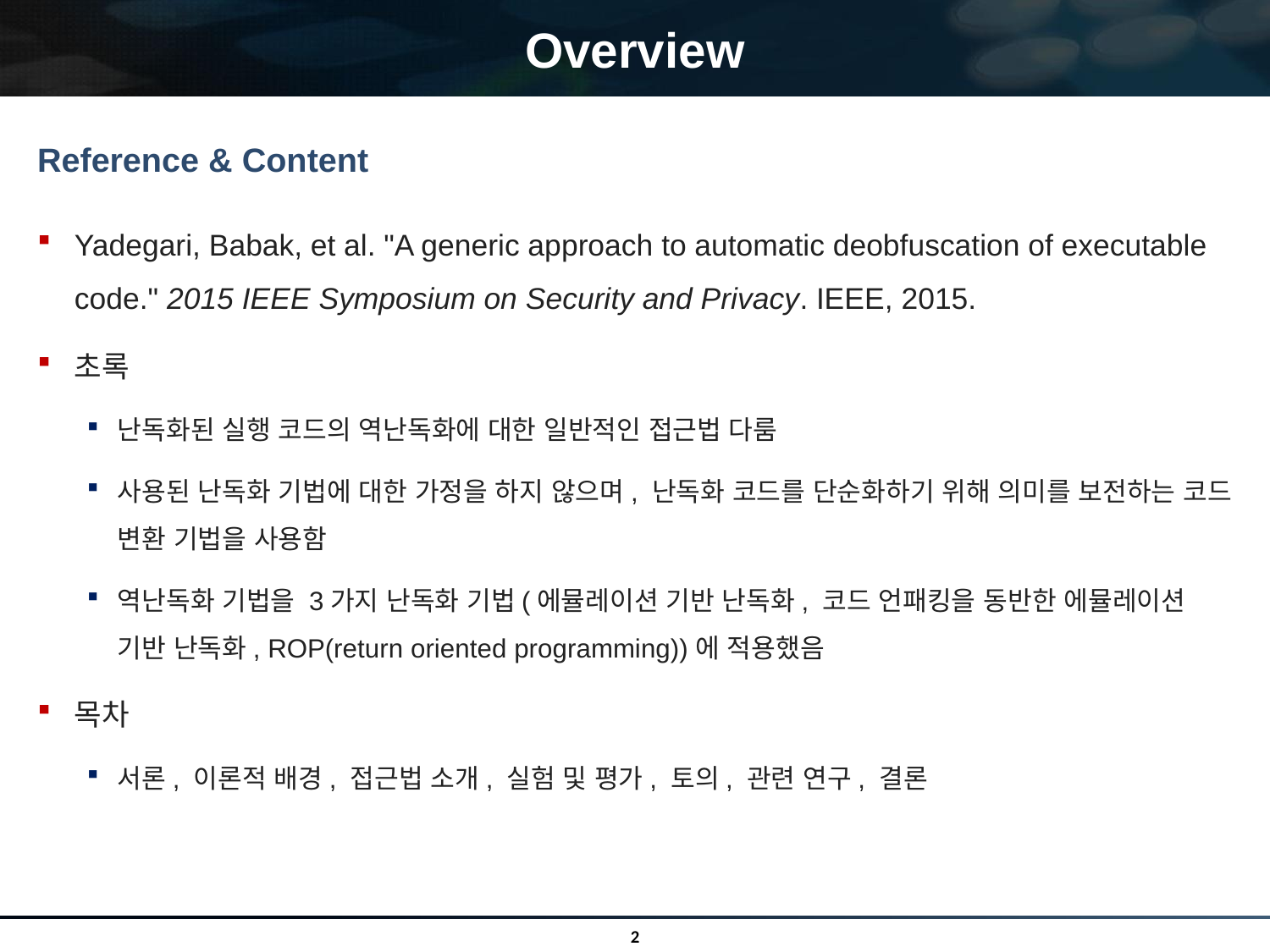

# Overview
Reference & Content
Yadegari, Babak, et al. "A generic approach to automatic deobfuscation of executable code." 2015 IEEE Symposium on Security and Privacy. IEEE, 2015.
초록
난독화된 실행 코드의 역난독화에 대한 일반적인 접근법 다룸
사용된 난독화 기법에 대한 가정을 하지 않으며, 난독화 코드를 단순화하기 위해 의미를 보전하는 코드 변환 기법을 사용함
역난독화 기법을 3가지 난독화 기법(에뮬레이션 기반 난독화, 코드 언패킹을 동반한 에뮬레이션 기반 난독화, ROP(return oriented programming))에 적용했음
목차
서론, 이론적 배경, 접근법 소개, 실험 및 평가, 토의, 관련 연구, 결론